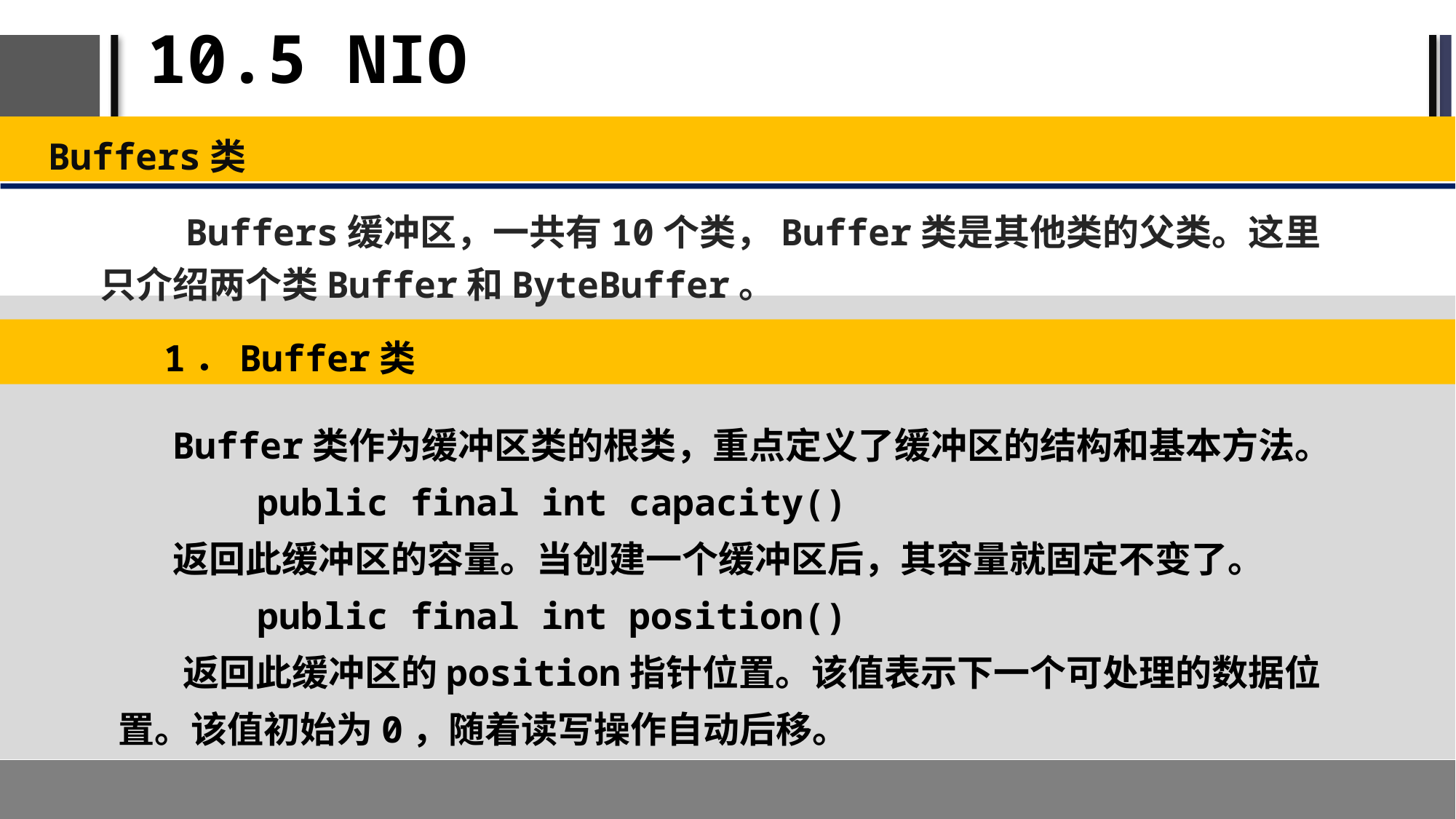

# 10.5 NIO

Buffers类

Buffers缓冲区，一共有10个类，Buffer类是其他类的父类。这里只介绍两个类Buffer和ByteBuffer。

1．Buffer类

Buffer类作为缓冲区类的根类，重点定义了缓冲区的结构和基本方法。
public final int capacity()
返回此缓冲区的容量。当创建一个缓冲区后，其容量就固定不变了。
public final int position()
返回此缓冲区的position指针位置。该值表示下一个可处理的数据位置。该值初始为0，随着读写操作自动后移。